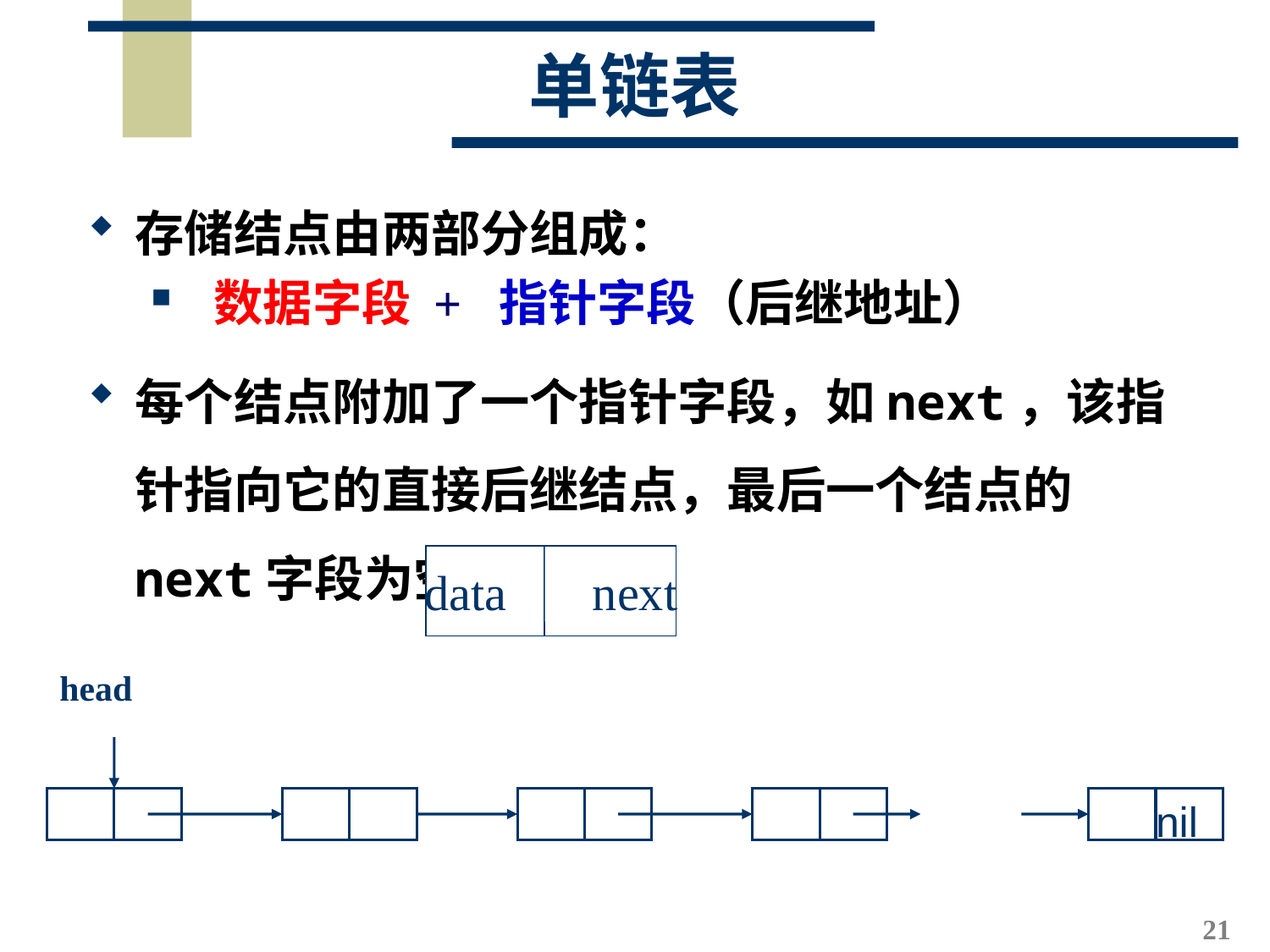

# 单链表
存储结点由两部分组成：
 数据字段 +  指针字段（后继地址）
每个结点附加了一个指针字段，如next，该指针指向它的直接后继结点，最后一个结点的next字段为空。

data       next

head

nil